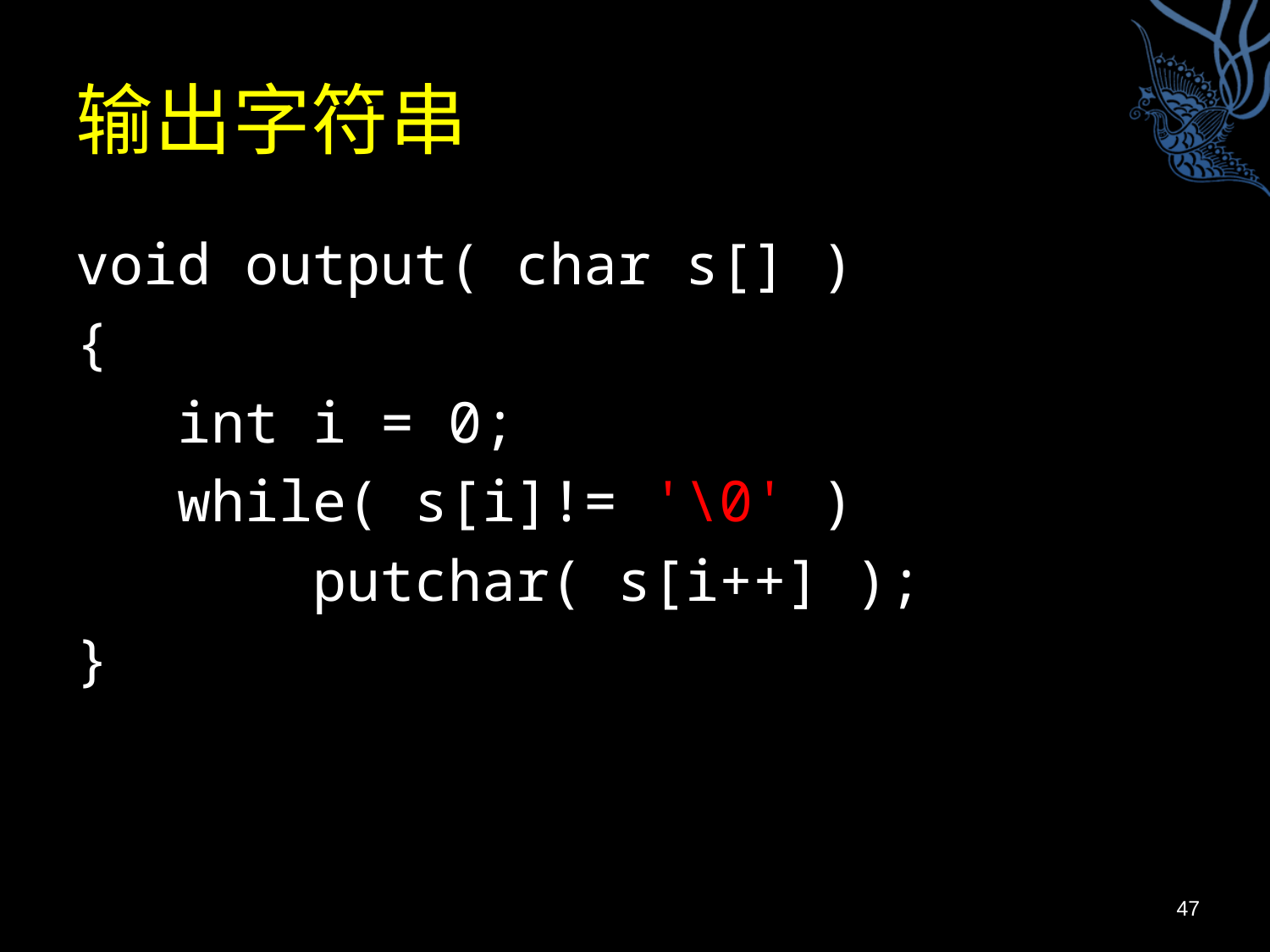

# 输出字符串
void output( char s[] )
{
   int i = 0;
   while( s[i]!= '\0' )
       putchar( s[i++] );
}
47